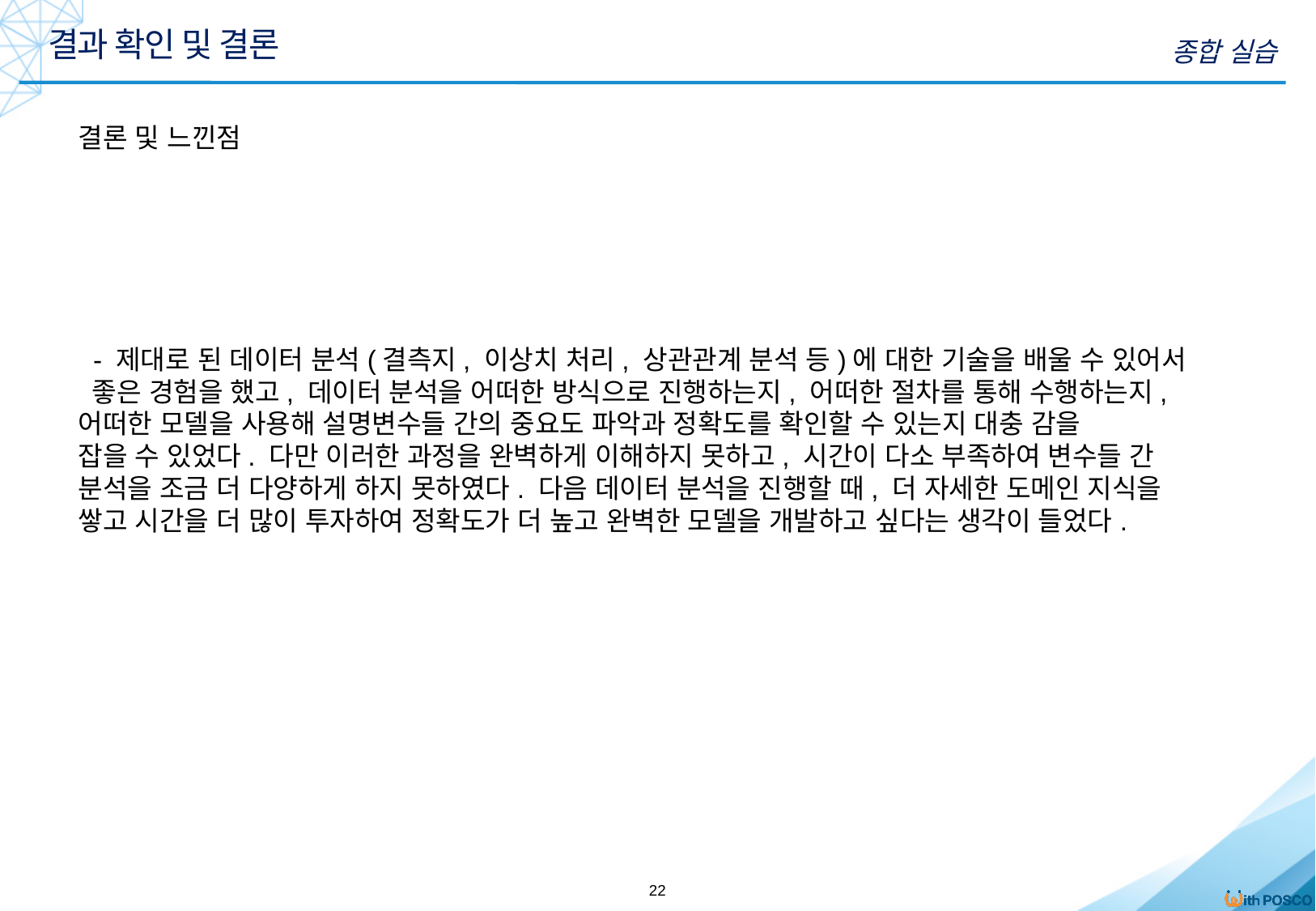

결과 확인 및 결론
종합 실습
결론 및 느낀점
  - 제대로 된 데이터 분석(결측지, 이상치 처리, 상관관계 분석 등)에 대한 기술을 배울 수 있어서
 좋은 경험을 했고, 데이터 분석을 어떠한 방식으로 진행하는지, 어떠한 절차를 통해 수행하는지,
어떠한 모델을 사용해 설명변수들 간의 중요도 파악과 정확도를 확인할 수 있는지 대충 감을
잡을 수 있었다. 다만 이러한 과정을 완벽하게 이해하지 못하고, 시간이 다소 부족하여 변수들 간
분석을 조금 더 다양하게 하지 못하였다. 다음 데이터 분석을 진행할 때, 더 자세한 도메인 지식을
쌓고 시간을 더 많이 투자하여 정확도가 더 높고 완벽한 모델을 개발하고 싶다는 생각이 들었다.